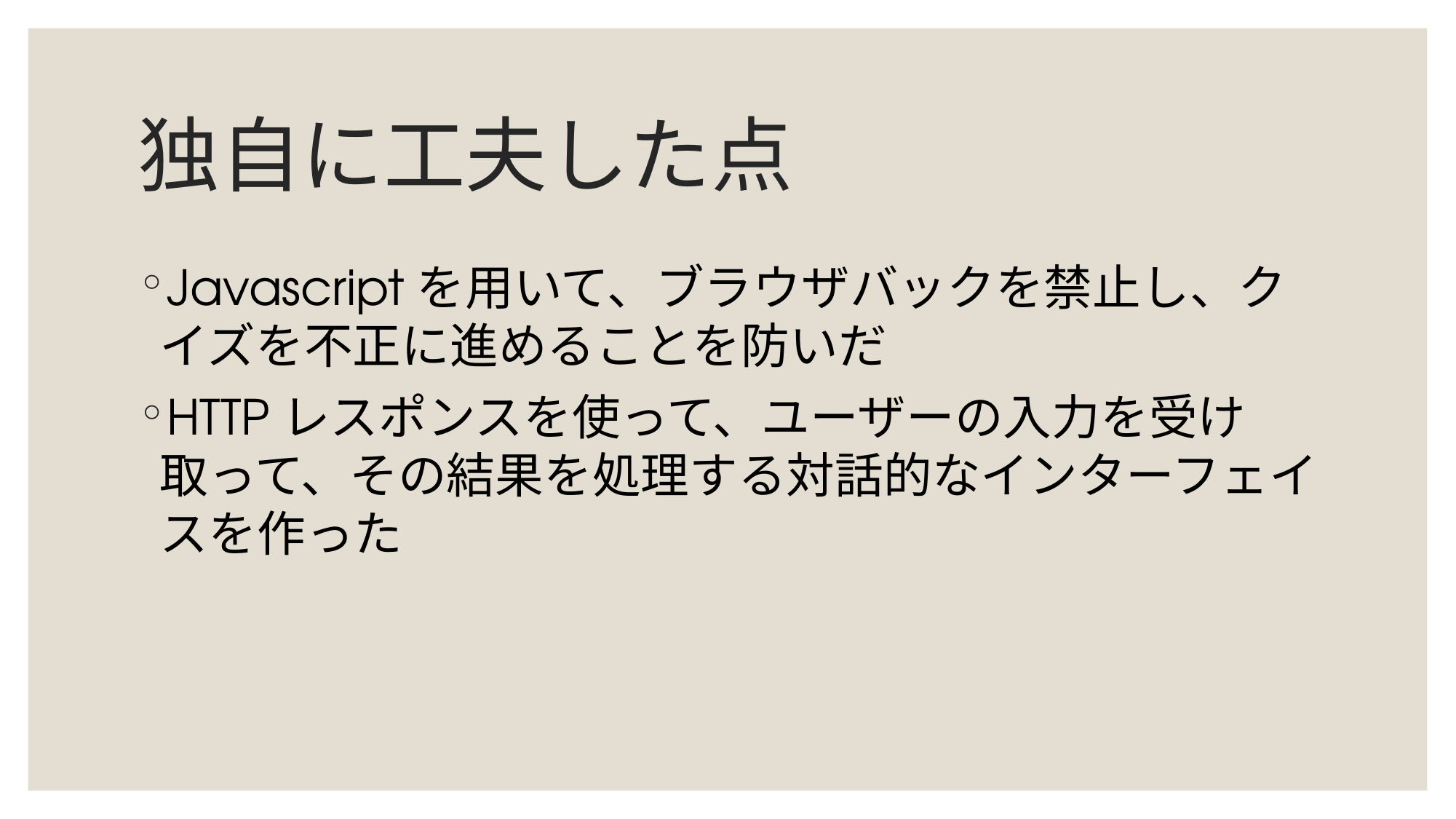

# 独自に工夫した点
Javascriptを用いて、ブラウザバックを禁止し、クイズを不正に進めることを防いだ
HTTPレスポンスを使って、ユーザーの入力を受け取って、その結果を処理する対話的なインターフェイスを作った